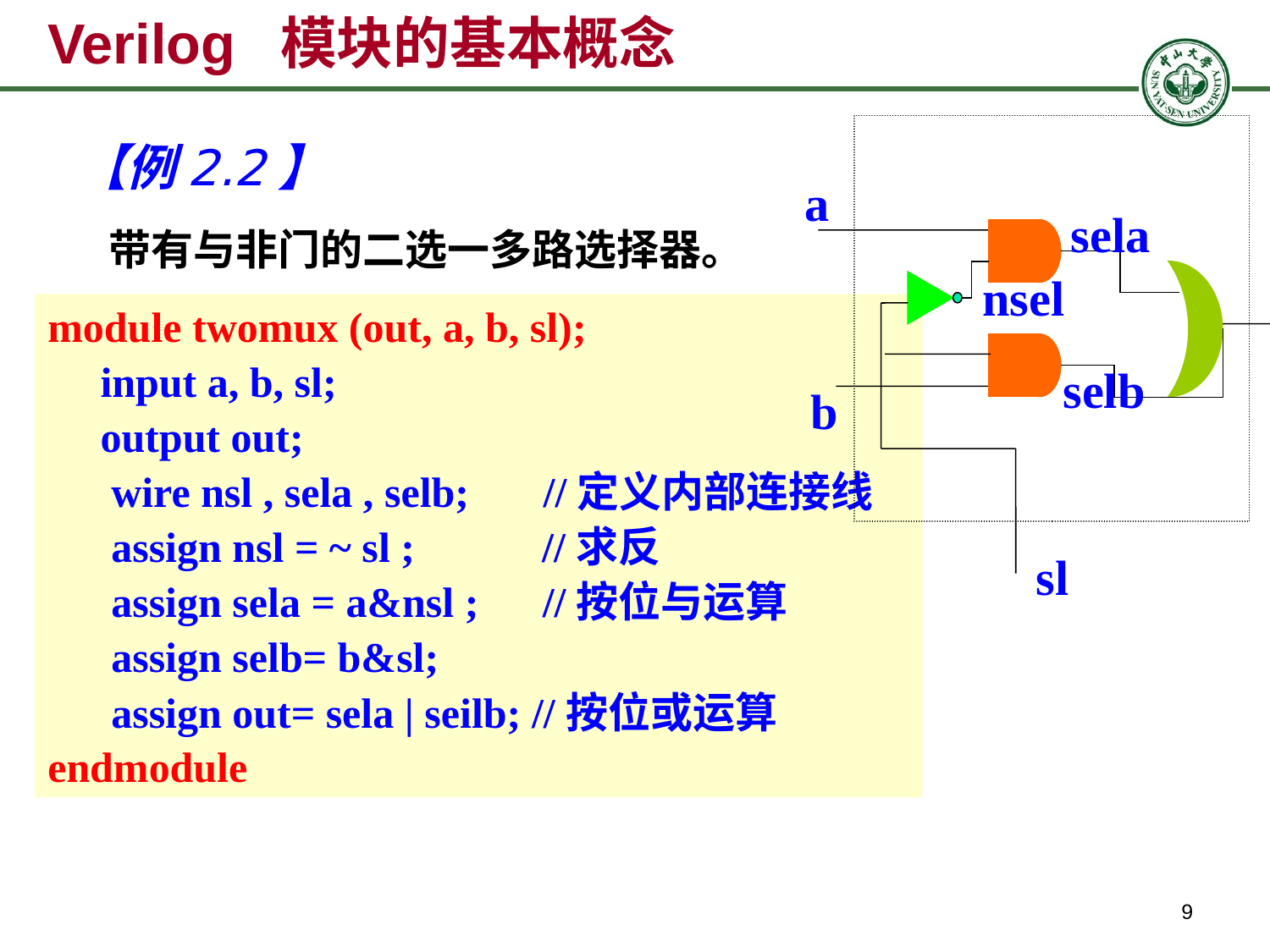

# Verilog  模块的基本概念

sela
a

nsel

selb

b

sl
【例2.2】
带有与非门的二选一多路选择器。
module twomux (out, a, b, sl);
     input a, b, sl;
     output out;
      wire nsl , sela , selb;       //定义内部连接线
      assign nsl = ~ sl ;            //求反
      assign sela = a&nsl ;      //按位与运算
      assign selb= b&sl;
      assign out= sela | seilb; //按位或运算
endmodule